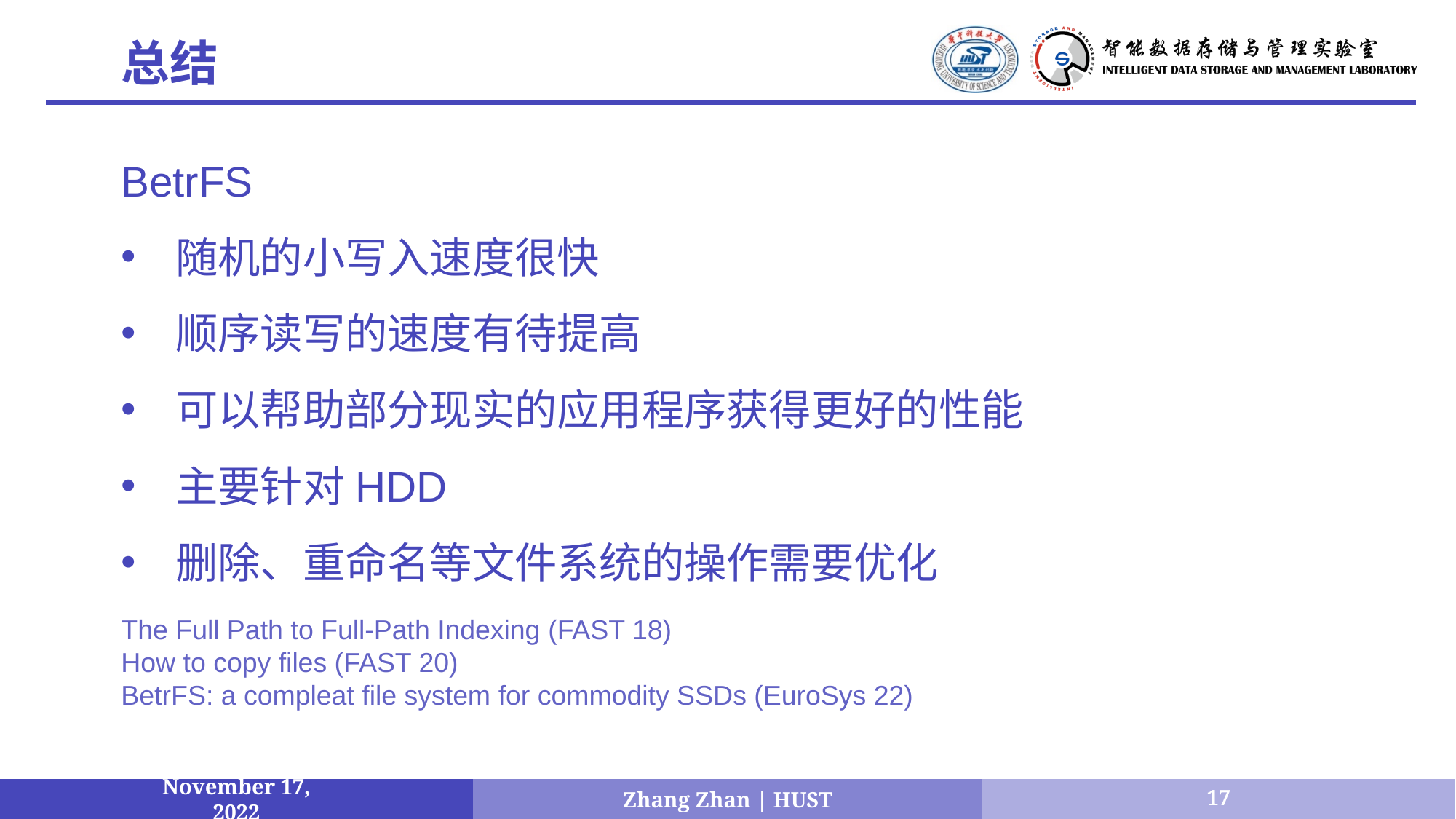

总结
BetrFS
随机的小写入速度很快
顺序读写的速度有待提高
可以帮助部分现实的应用程序获得更好的性能
主要针对HDD
删除、重命名等文件系统的操作需要优化
The Full Path to Full-Path Indexing (FAST 18)
How to copy files (FAST 20)
BetrFS: a compleat file system for commodity SSDs (EuroSys 22)